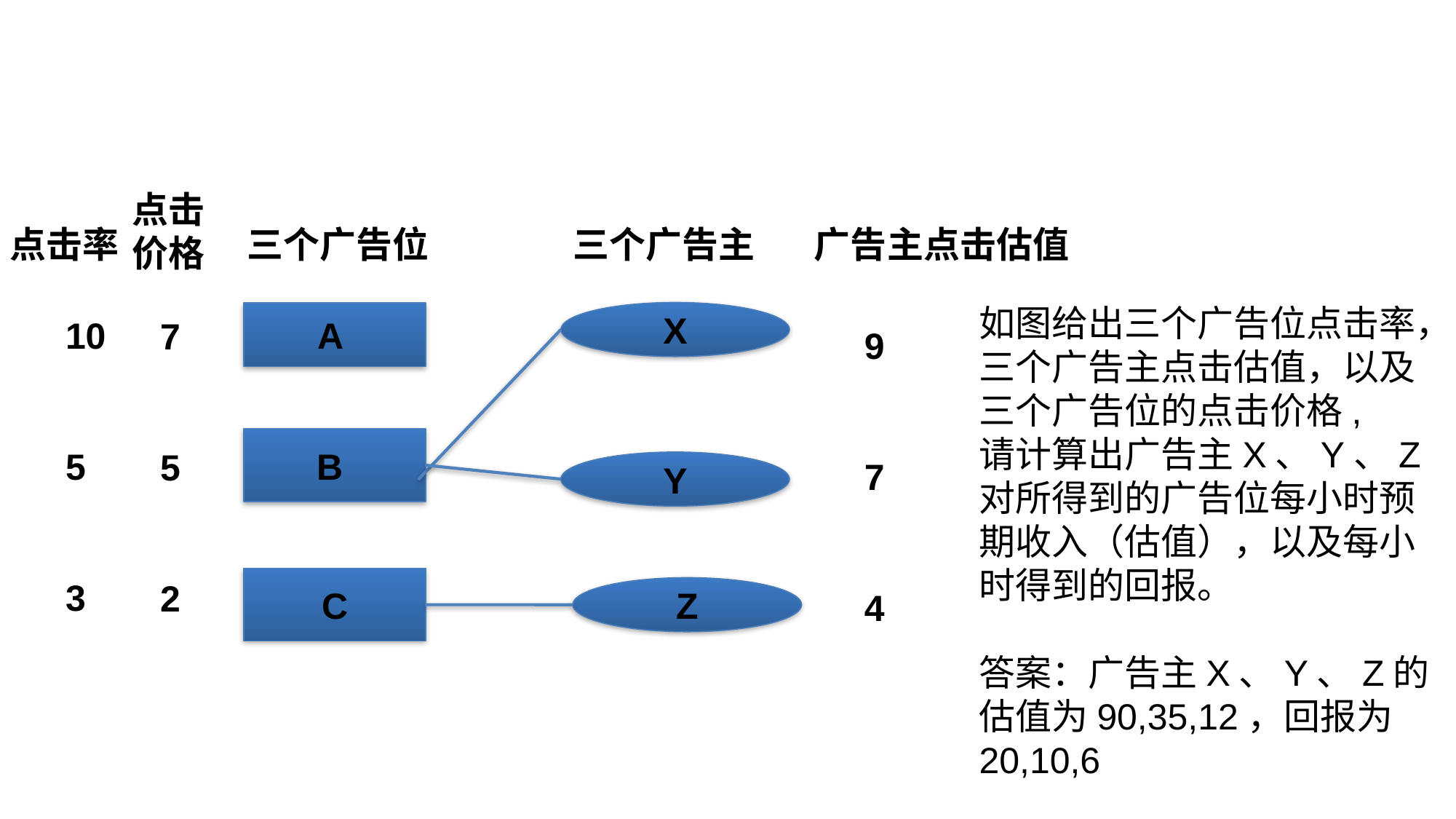

点击
价格
7

5

2
广告主点击估值
点击率
10

5

3
三个广告位
三个广告主
X
A
B
Y
C
Z

9

7

4
如图给出三个广告位点击率，三个广告主点击估值，以及三个广告位的点击价格,
请计算出广告主X、Y、Z对所得到的广告位每小时预期收入（估值），以及每小时得到的回报。

答案：广告主X、Y、Z的估值为90,35,12，回报为20,10,6